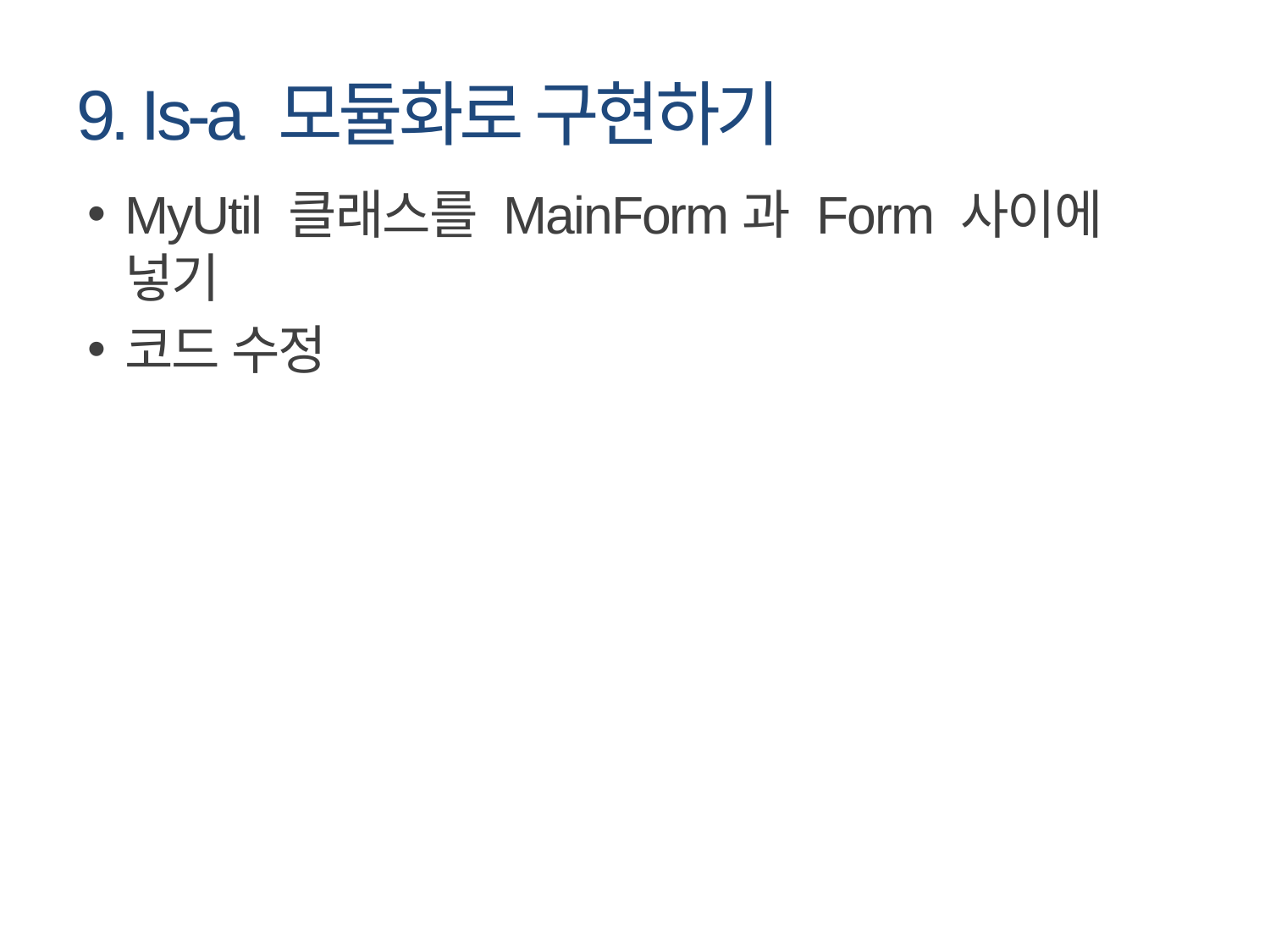

# 9. Is-a 모듈화로 구현하기
MyUtil 클래스를 MainForm과 Form 사이에 넣기
코드 수정